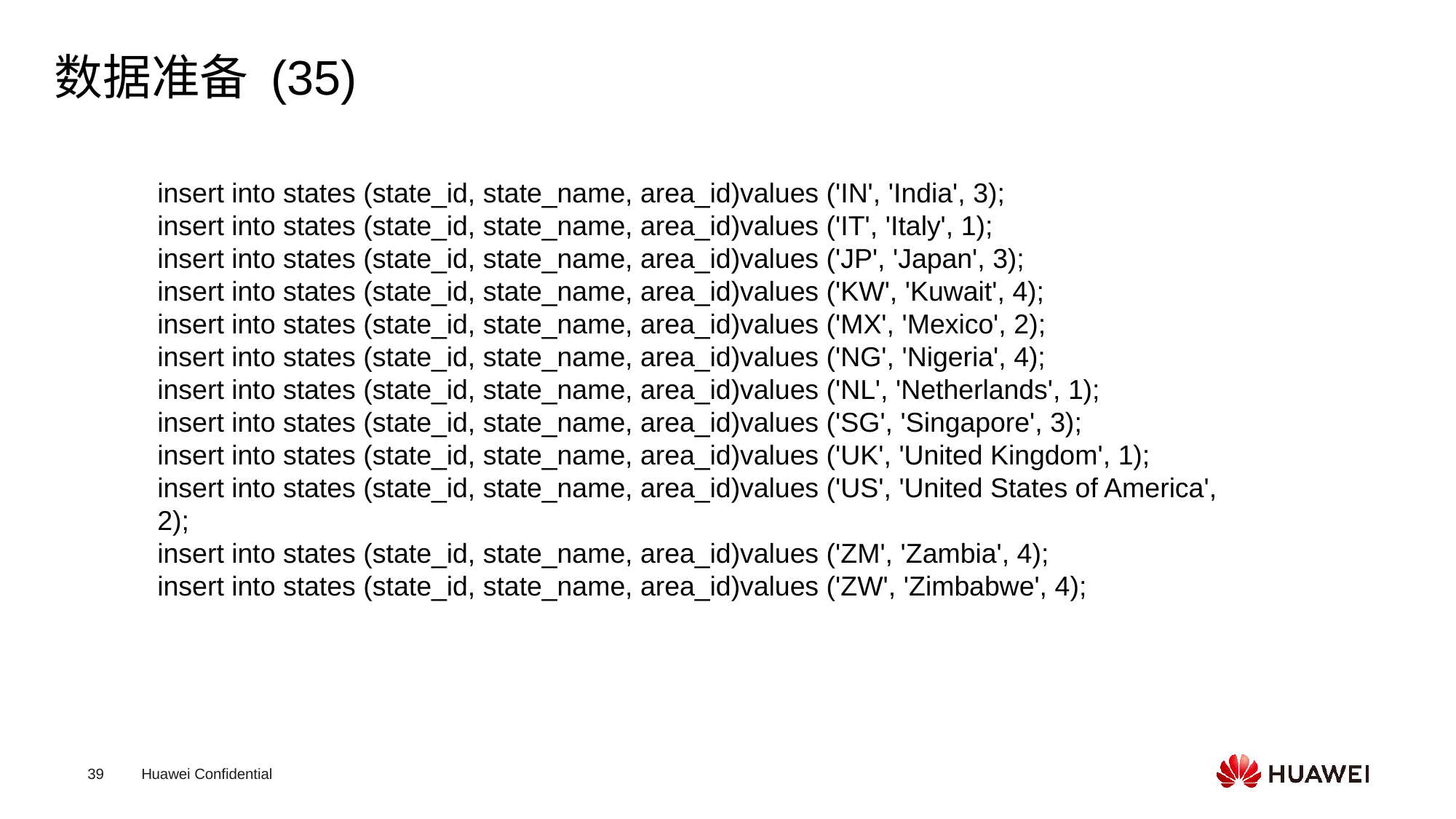

# 数据准备 (35)
insert into states (state_id, state_name, area_id)values ('IN', 'India', 3);insert into states (state_id, state_name, area_id)values ('IT', 'Italy', 1);insert into states (state_id, state_name, area_id)values ('JP', 'Japan', 3);insert into states (state_id, state_name, area_id)values ('KW', 'Kuwait', 4);insert into states (state_id, state_name, area_id)values ('MX', 'Mexico', 2);insert into states (state_id, state_name, area_id)values ('NG', 'Nigeria', 4);insert into states (state_id, state_name, area_id)values ('NL', 'Netherlands', 1);insert into states (state_id, state_name, area_id)values ('SG', 'Singapore', 3);insert into states (state_id, state_name, area_id)values ('UK', 'United Kingdom', 1);insert into states (state_id, state_name, area_id)values ('US', 'United States of America', 2);insert into states (state_id, state_name, area_id)values ('ZM', 'Zambia', 4);insert into states (state_id, state_name, area_id)values ('ZW', 'Zimbabwe', 4);